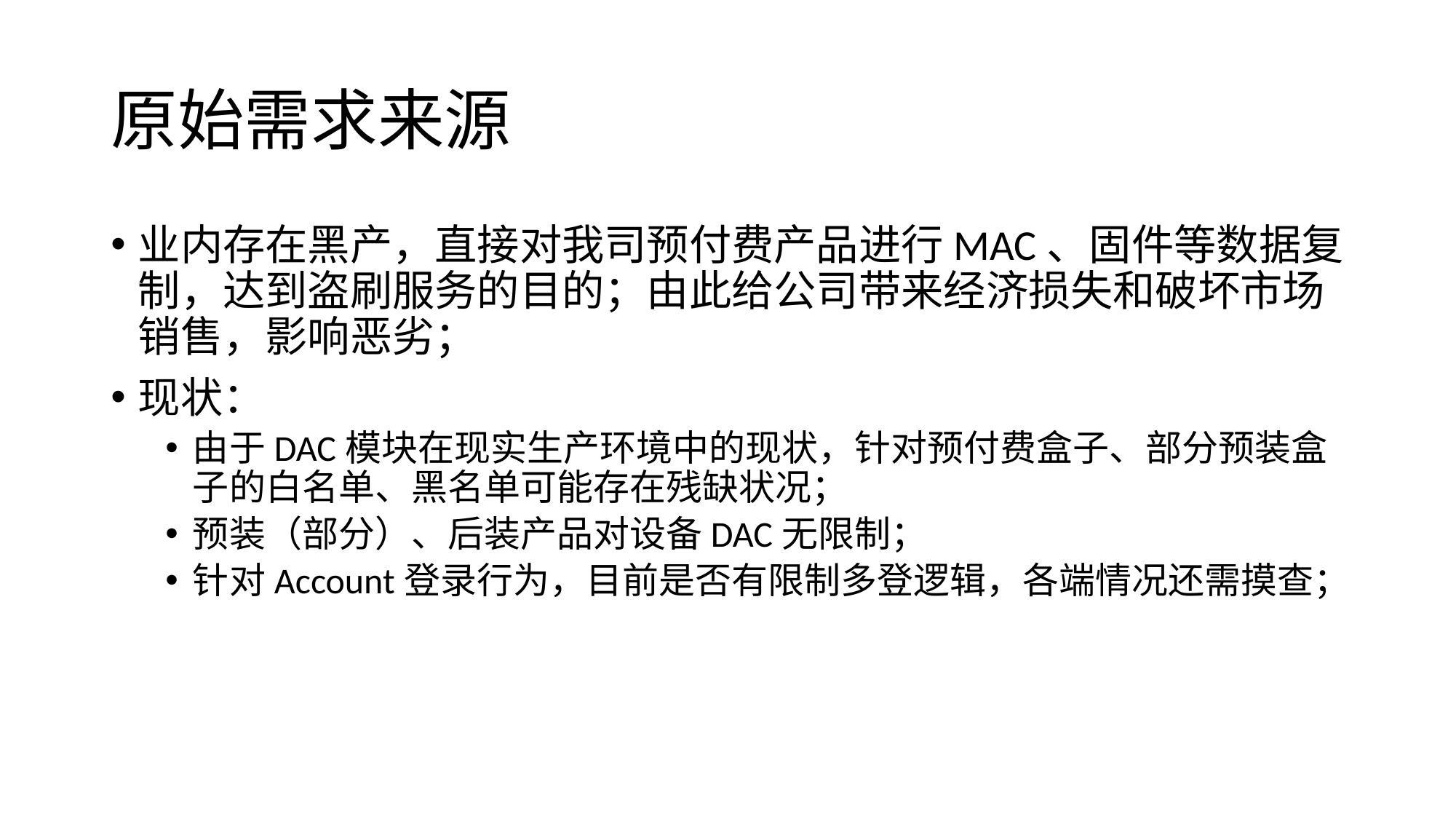

# 原始需求来源
业内存在黑产，直接对我司预付费产品进行MAC、固件等数据复制，达到盗刷服务的目的；由此给公司带来经济损失和破坏市场销售，影响恶劣；
现状：
由于DAC模块在现实生产环境中的现状，针对预付费盒子、部分预装盒子的白名单、黑名单可能存在残缺状况；
预装（部分）、后装产品对设备DAC无限制；
针对Account登录行为，目前是否有限制多登逻辑，各端情况还需摸查；